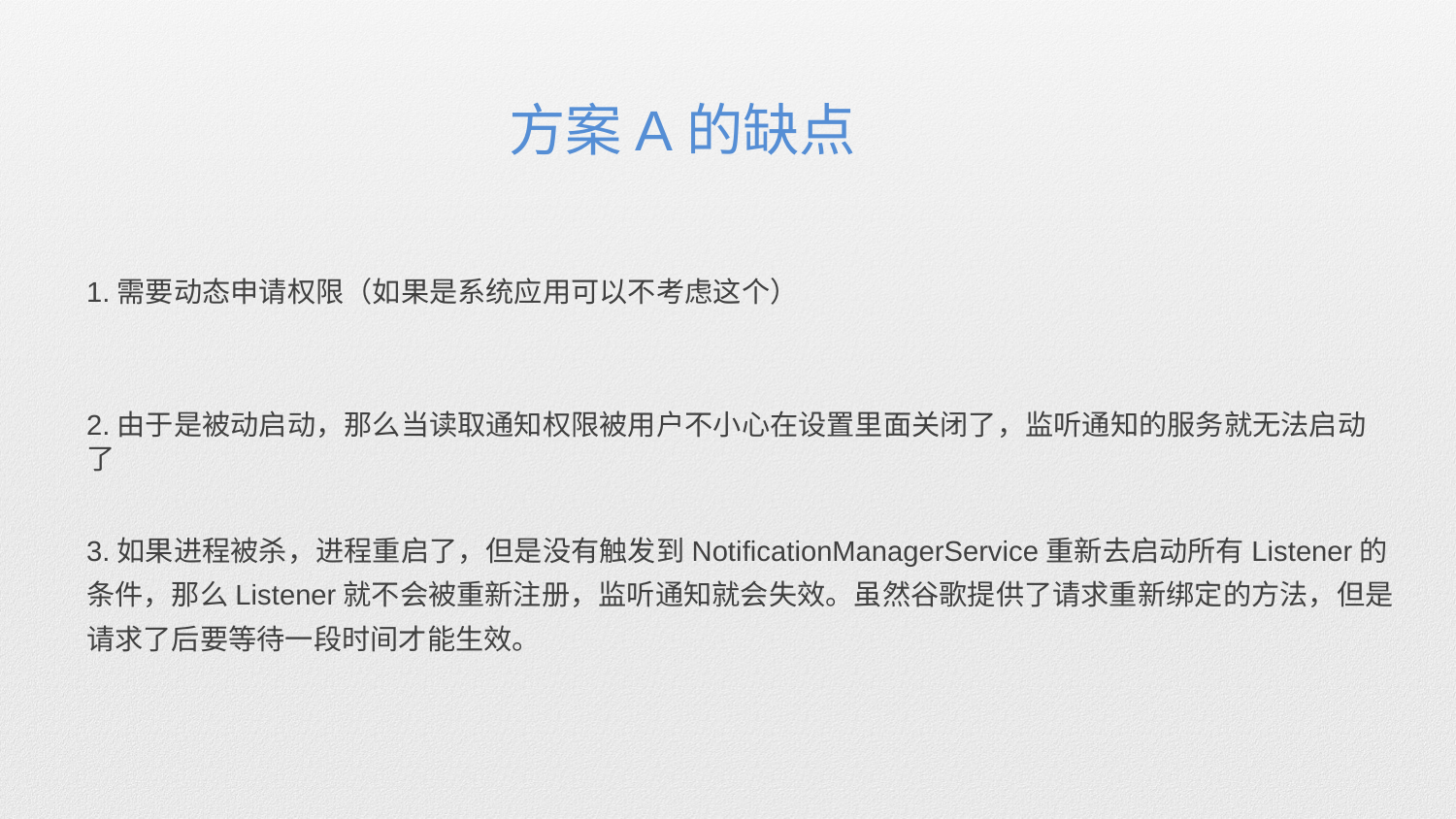

方案A的缺点
1.需要动态申请权限（如果是系统应用可以不考虑这个）
2.由于是被动启动，那么当读取通知权限被用户不小心在设置里面关闭了，监听通知的服务就无法启动了
3.如果进程被杀，进程重启了，但是没有触发到NotificationManagerService重新去启动所有Listener的条件，那么Listener就不会被重新注册，监听通知就会失效。虽然谷歌提供了请求重新绑定的方法，但是请求了后要等待一段时间才能生效。